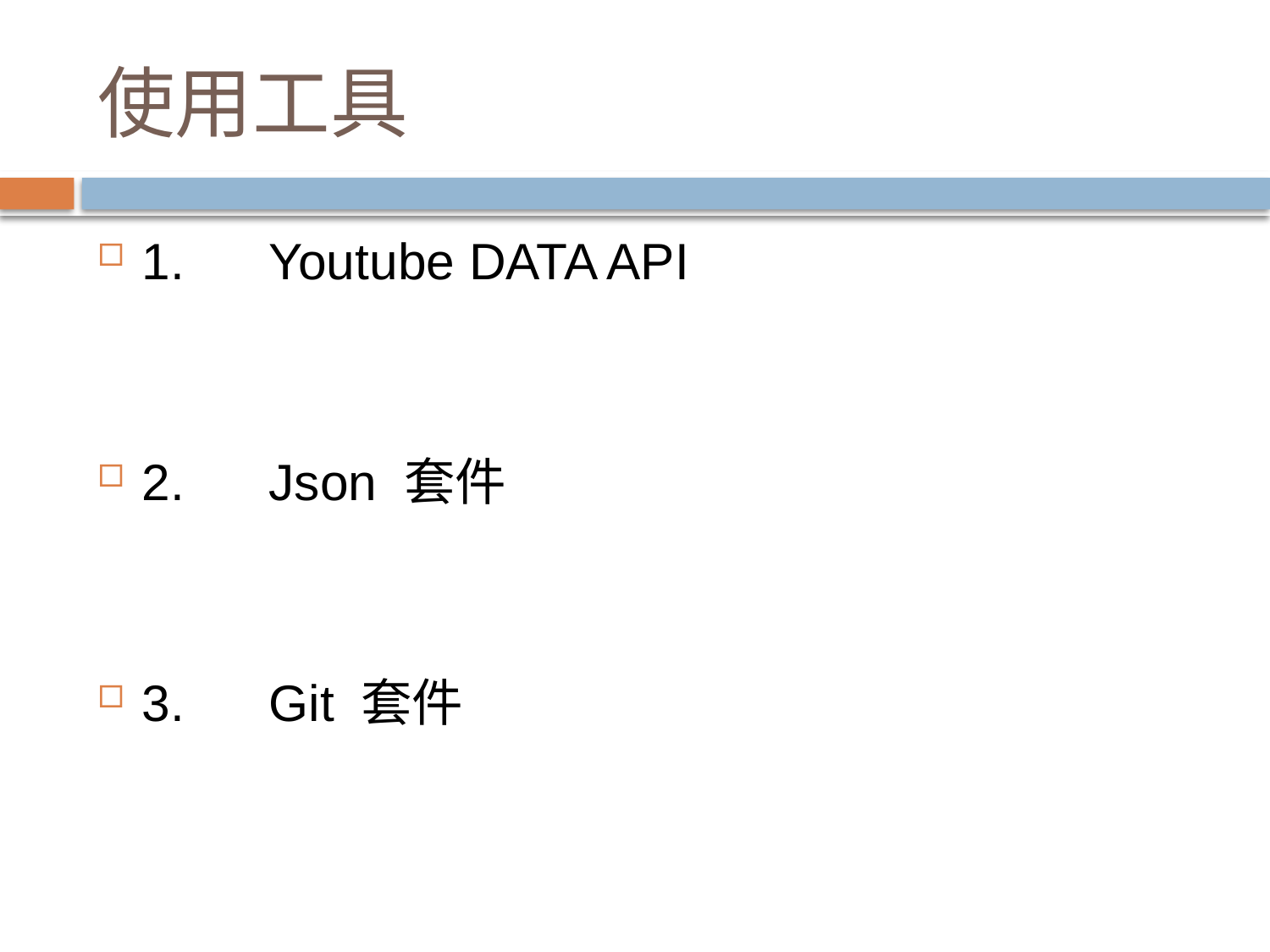

# 使用工具
1.	Youtube DATA API

2.	Json 套件

3.	Git 套件